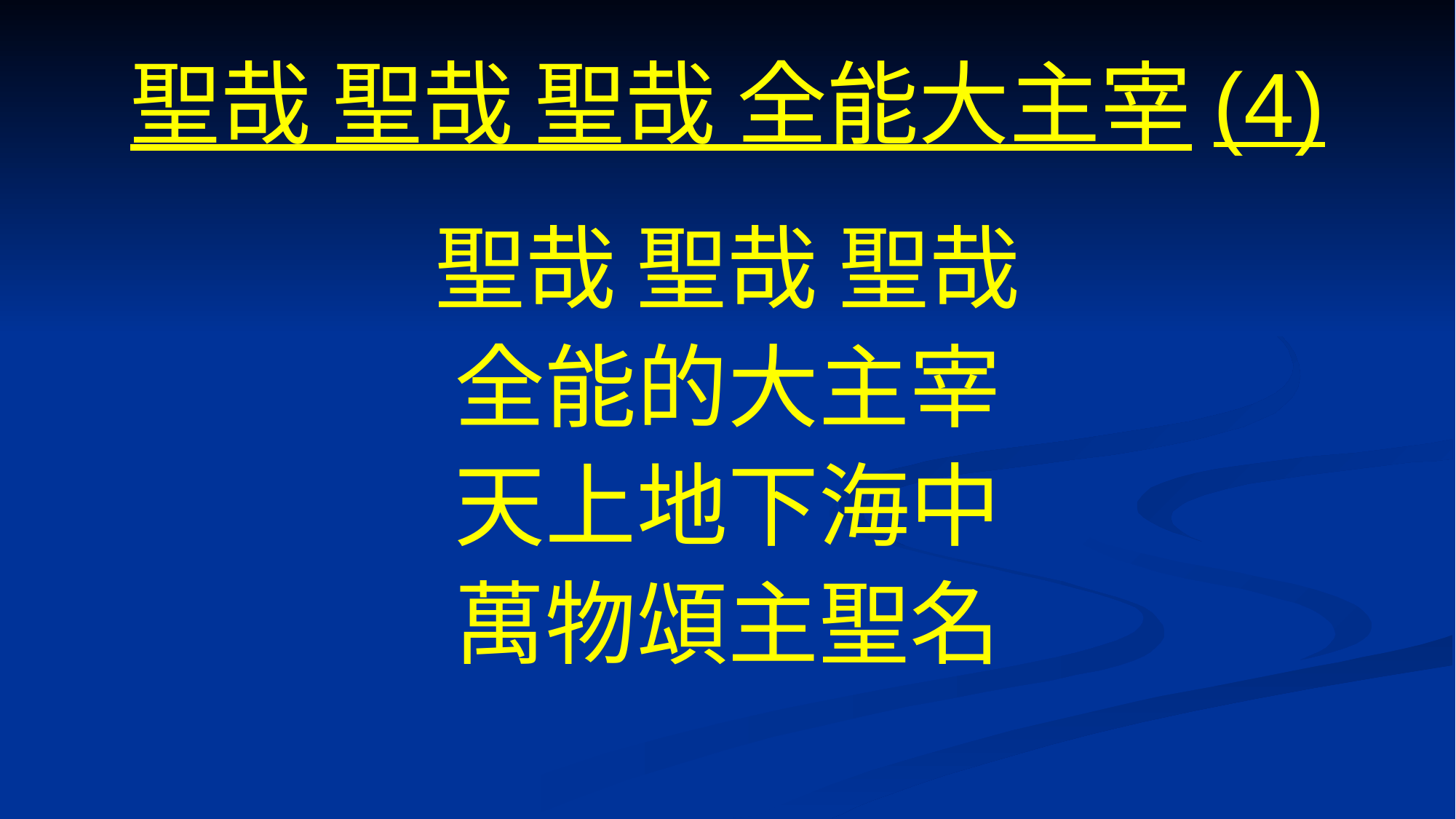

# 聖哉 聖哉 聖哉 全能大主宰(4)
聖哉 聖哉 聖哉
全能的大主宰
天上地下海中
萬物頌主聖名